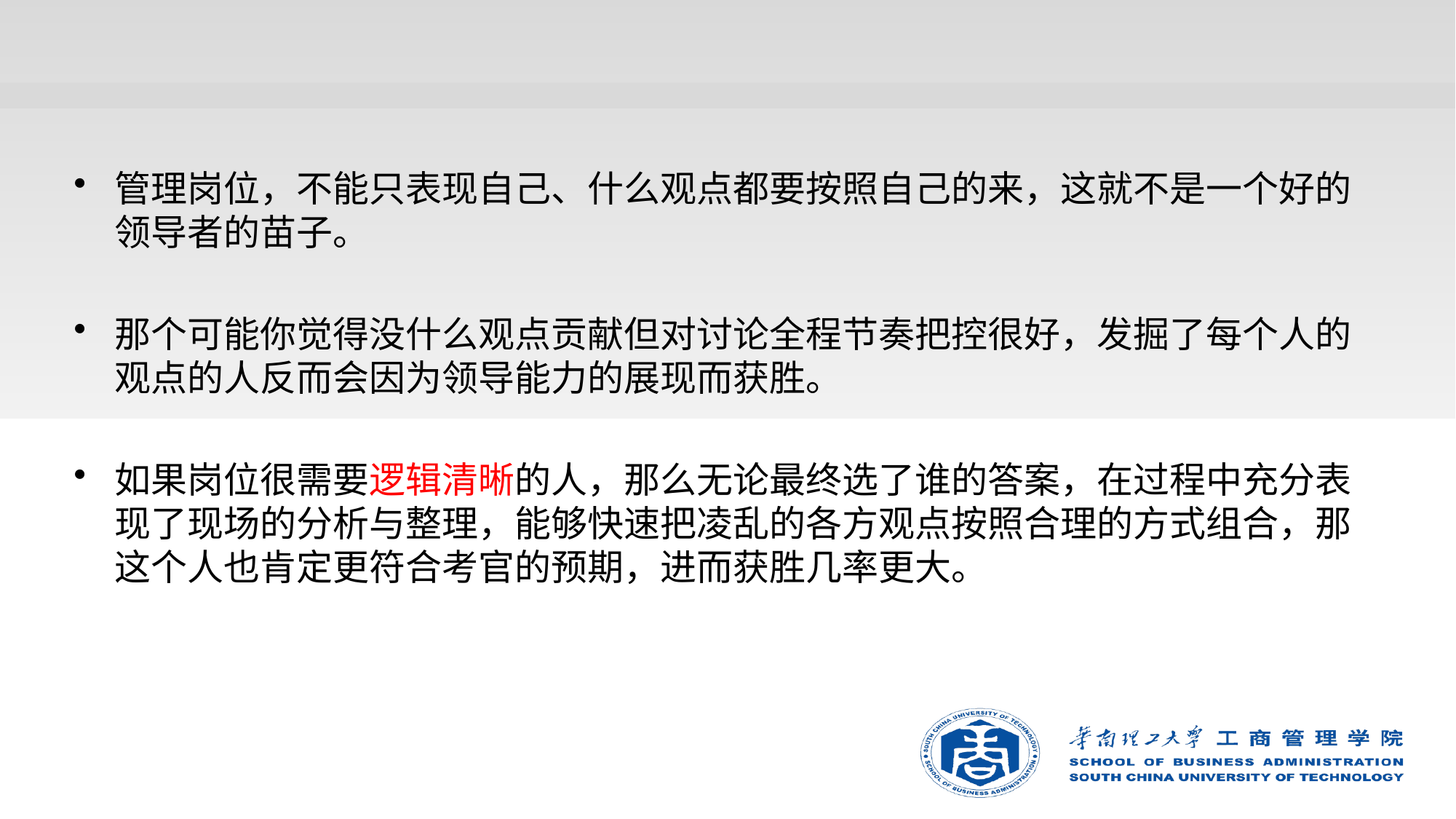

#
管理岗位，不能只表现自己、什么观点都要按照自己的来，这就不是一个好的领导者的苗子。

那个可能你觉得没什么观点贡献但对讨论全程节奏把控很好，发掘了每个人的观点的人反而会因为领导能力的展现而获胜。

如果岗位很需要逻辑清晰的人，那么无论最终选了谁的答案，在过程中充分表现了现场的分析与整理，能够快速把凌乱的各方观点按照合理的方式组合，那这个人也肯定更符合考官的预期，进而获胜几率更大。